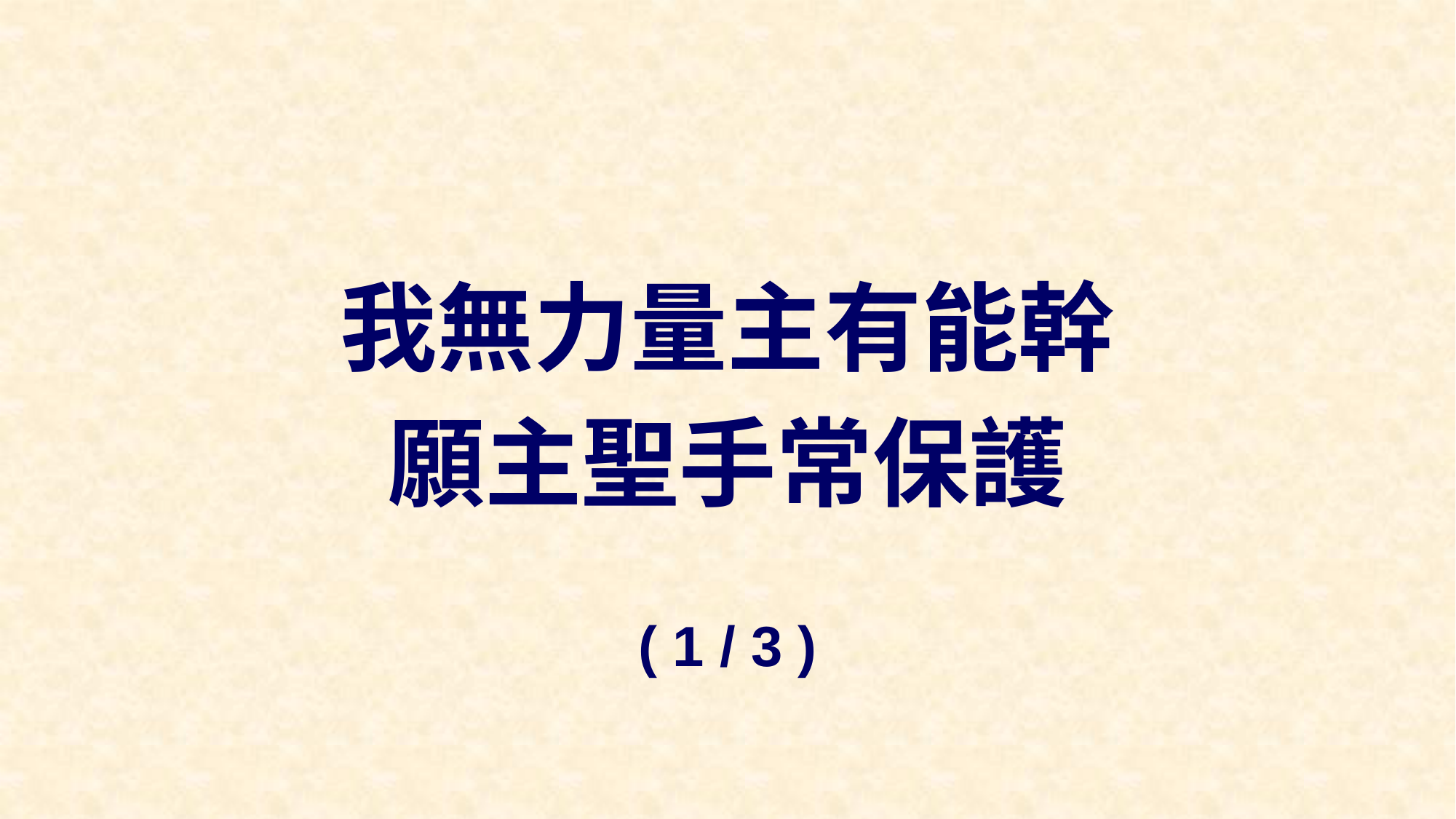

我無力量主有能幹
願主聖手常保護
( 1 / 3 )